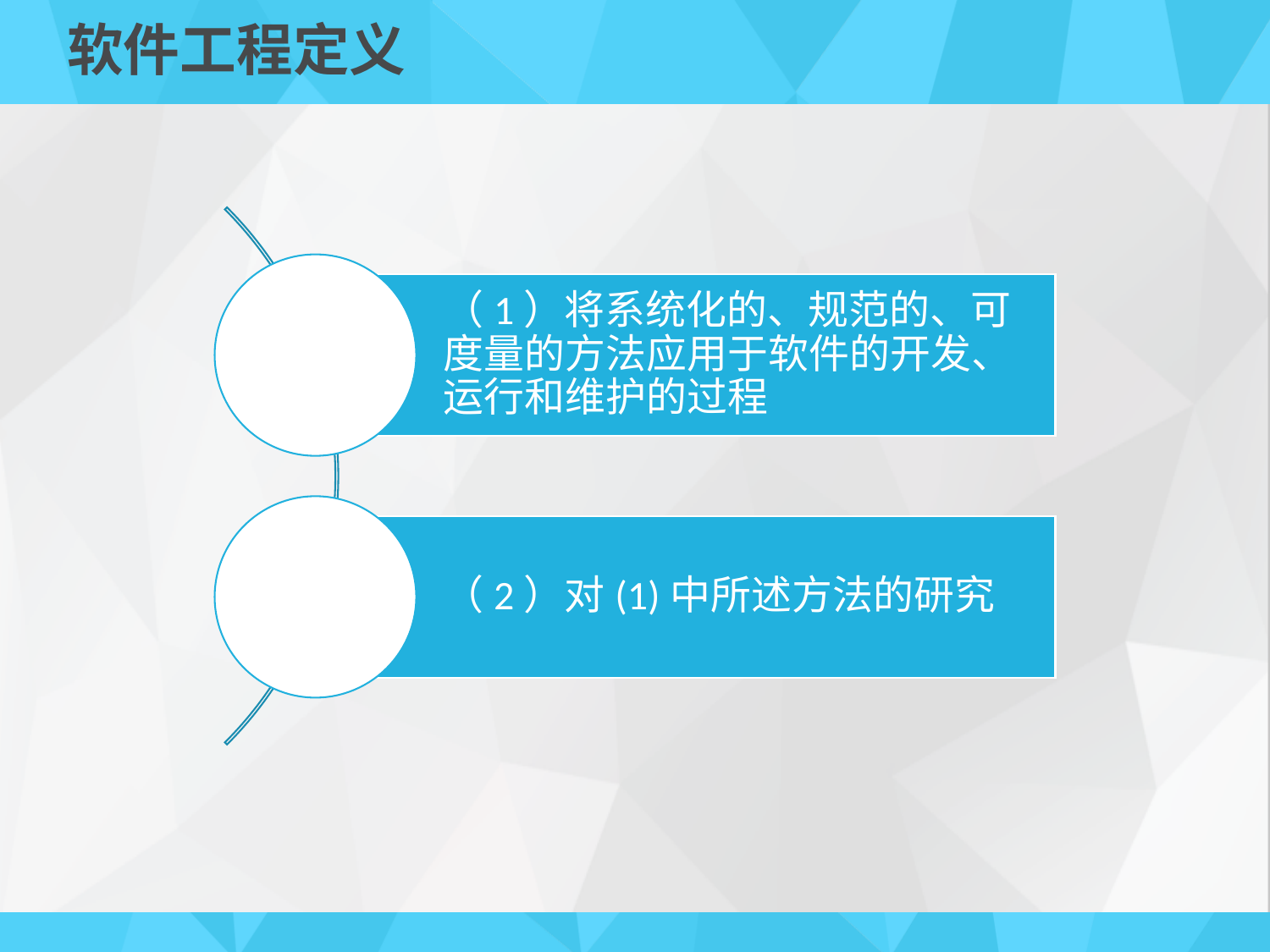

# 软件工程定义
（1）将系统化的、规范的、可度量的方法应用于软件的开发、运行和维护的过程
（2）对(1)中所述方法的研究